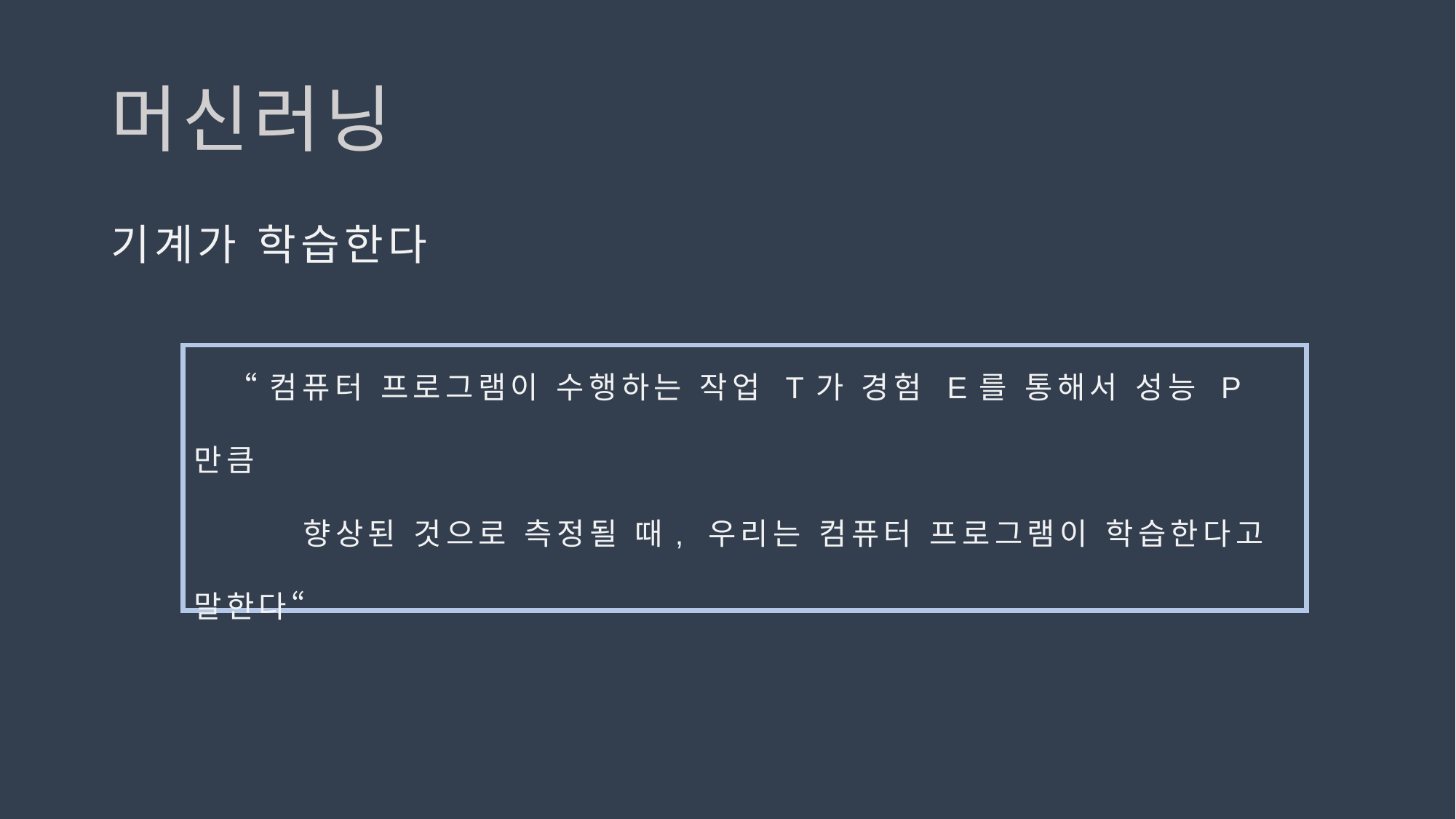

# 머신러닝
기계가 학습한다

   “컴퓨터 프로그램이 수행하는 작업 T가 경험 E를 통해서 성능 P 만큼
	향상된 것으로 측정될 때, 우리는 컴퓨터 프로그램이 학습한다고 말한다“